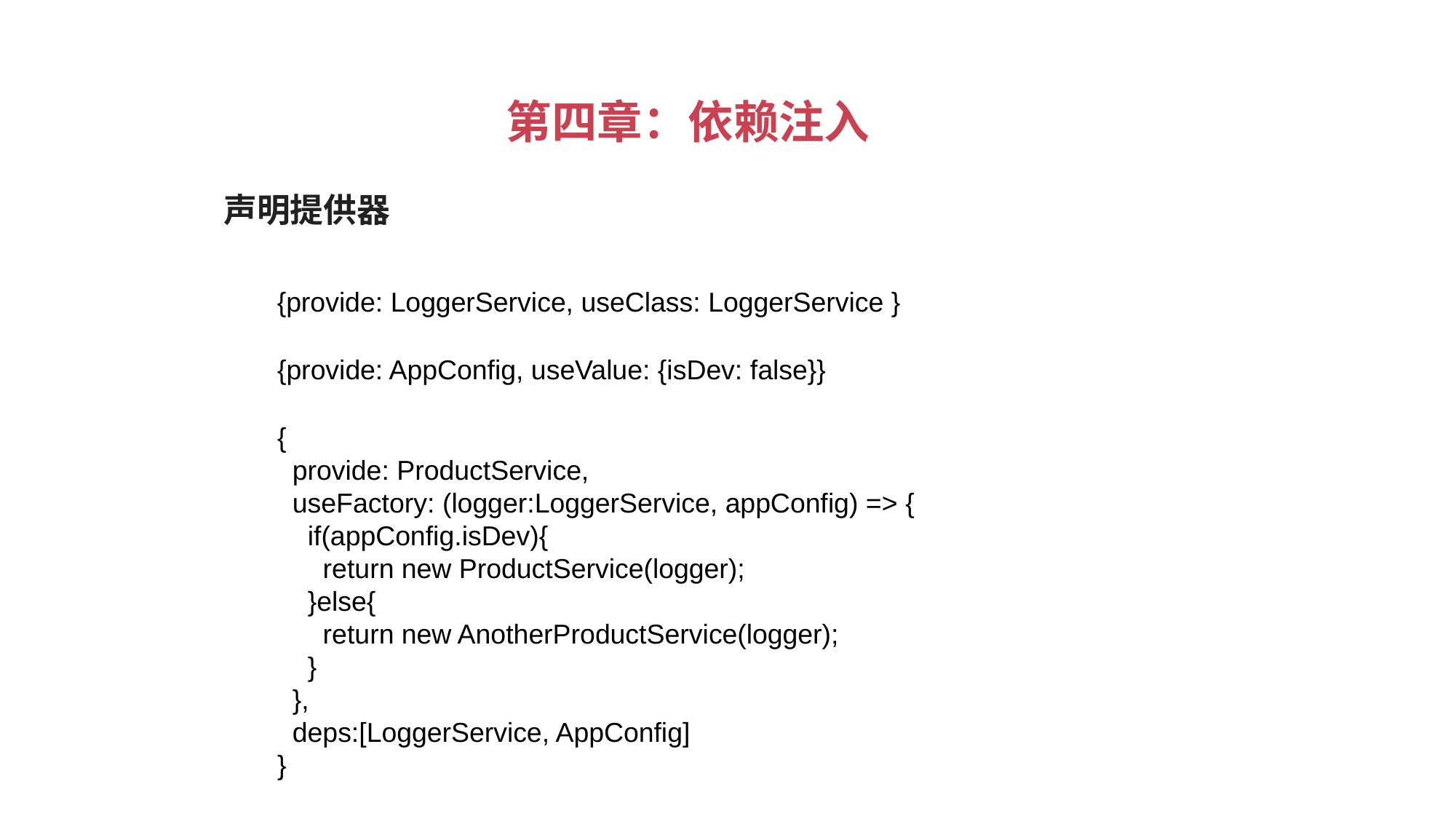

第四章：依赖注入
 声明提供器
{provide: LoggerService, useClass: LoggerService }
{provide: AppConfig, useValue: {isDev: false}}
{
  provide: ProductService,
  useFactory: (logger:LoggerService, appConfig) => {
    if(appConfig.isDev){
      return new ProductService(logger);
    }else{
      return new AnotherProductService(logger);
    }
  },
  deps:[LoggerService, AppConfig]
}